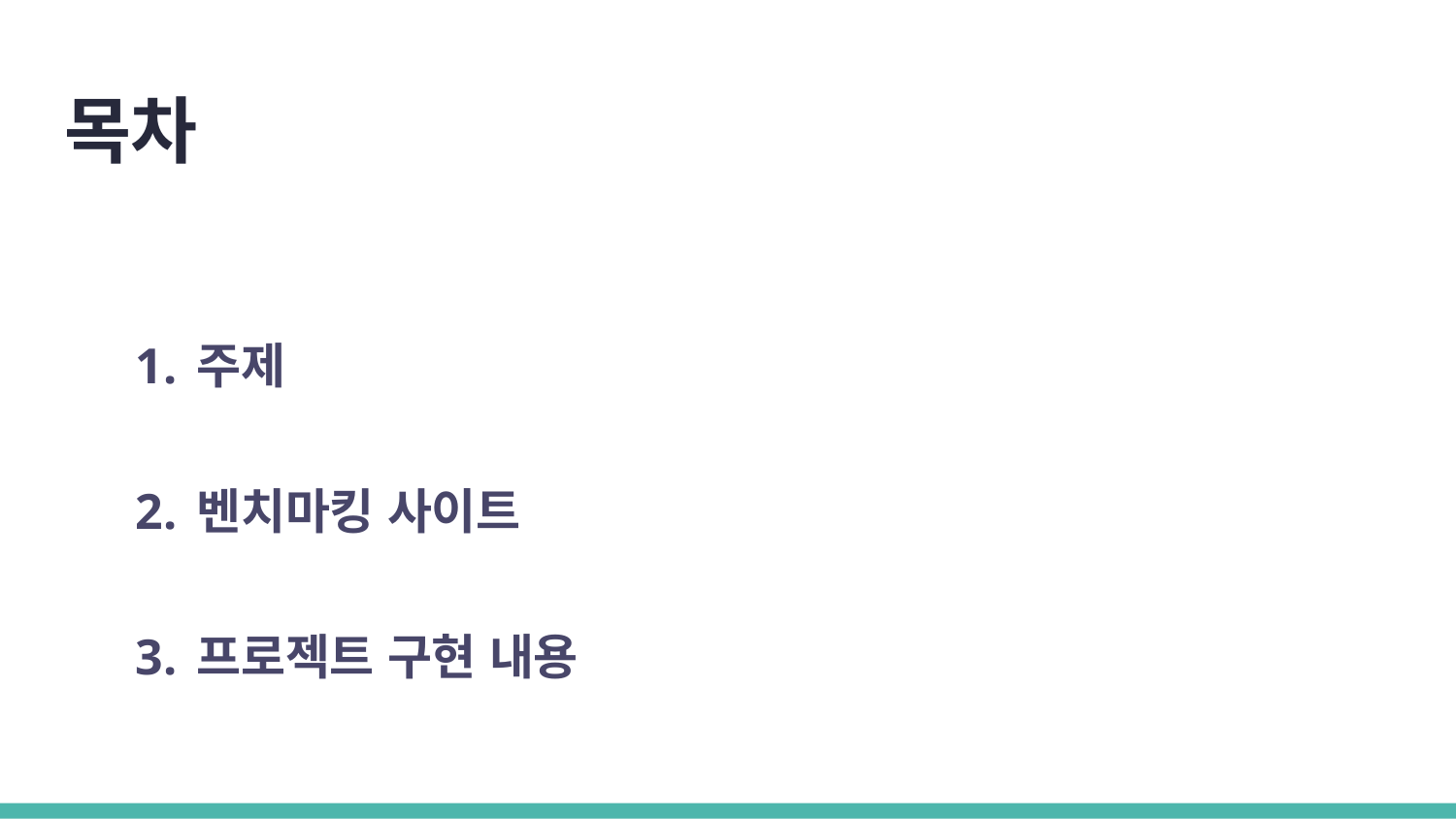

# 목차
주제
벤치마킹 사이트
프로젝트 구현 내용